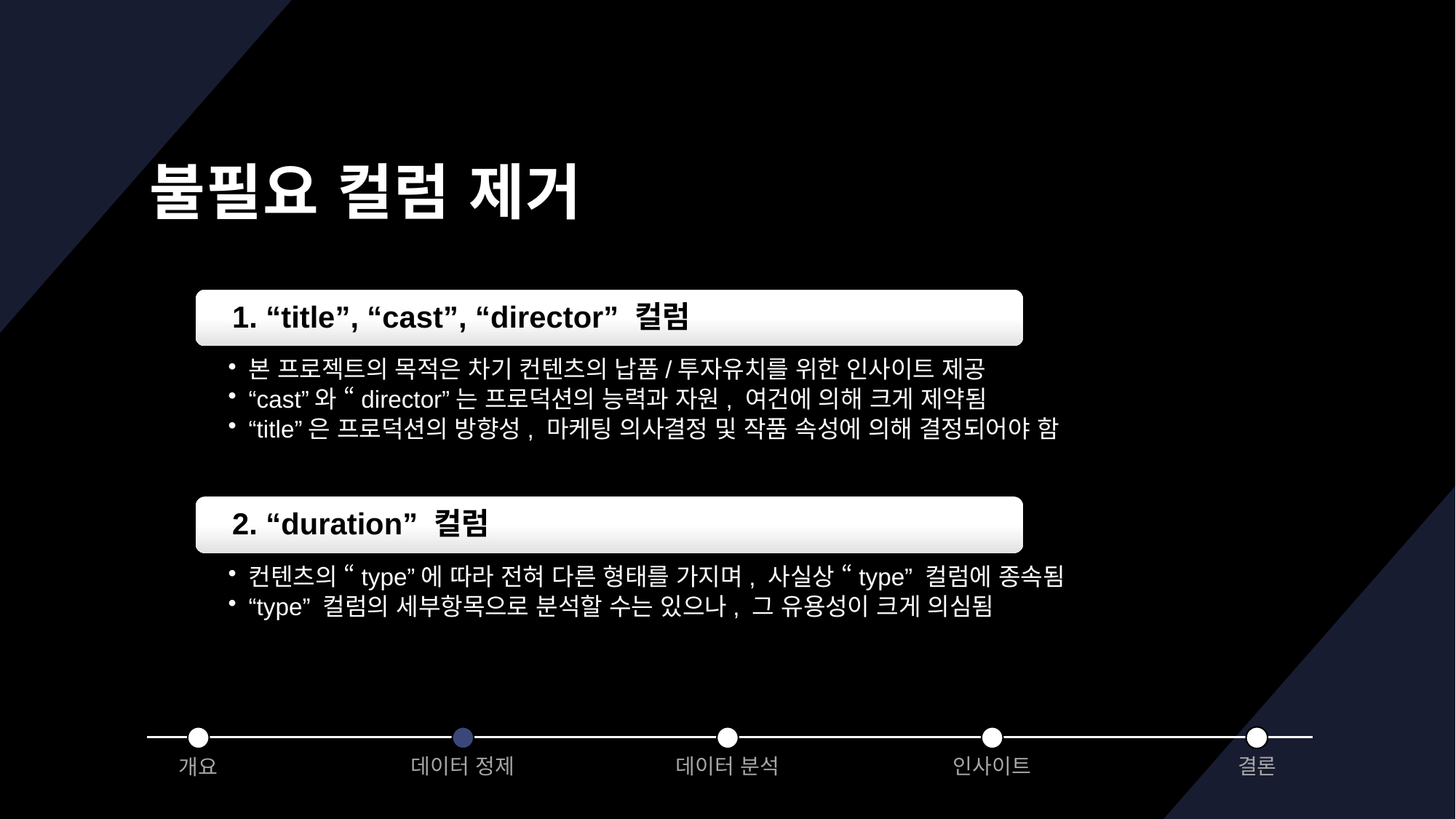

# 불필요 컬럼 제거
본 프로젝트의 목적은 차기 컨텐츠의 납품/투자유치를 위한 인사이트 제공
“cast”와 “director”는 프로덕션의 능력과 자원, 여건에 의해 크게 제약됨
“title”은 프로덕션의 방향성, 마케팅 의사결정 및 작품 속성에 의해 결정되어야 함
1. “title”, “cast”, “director” 컬럼
컨텐츠의 “type”에 따라 전혀 다른 형태를 가지며, 사실상 “type” 컬럼에 종속됨
“type” 컬럼의 세부항목으로 분석할 수는 있으나, 그 유용성이 크게 의심됨

2. “duration” 컬럼

데이터 정제
데이터 분석
인사이트
결론
개요